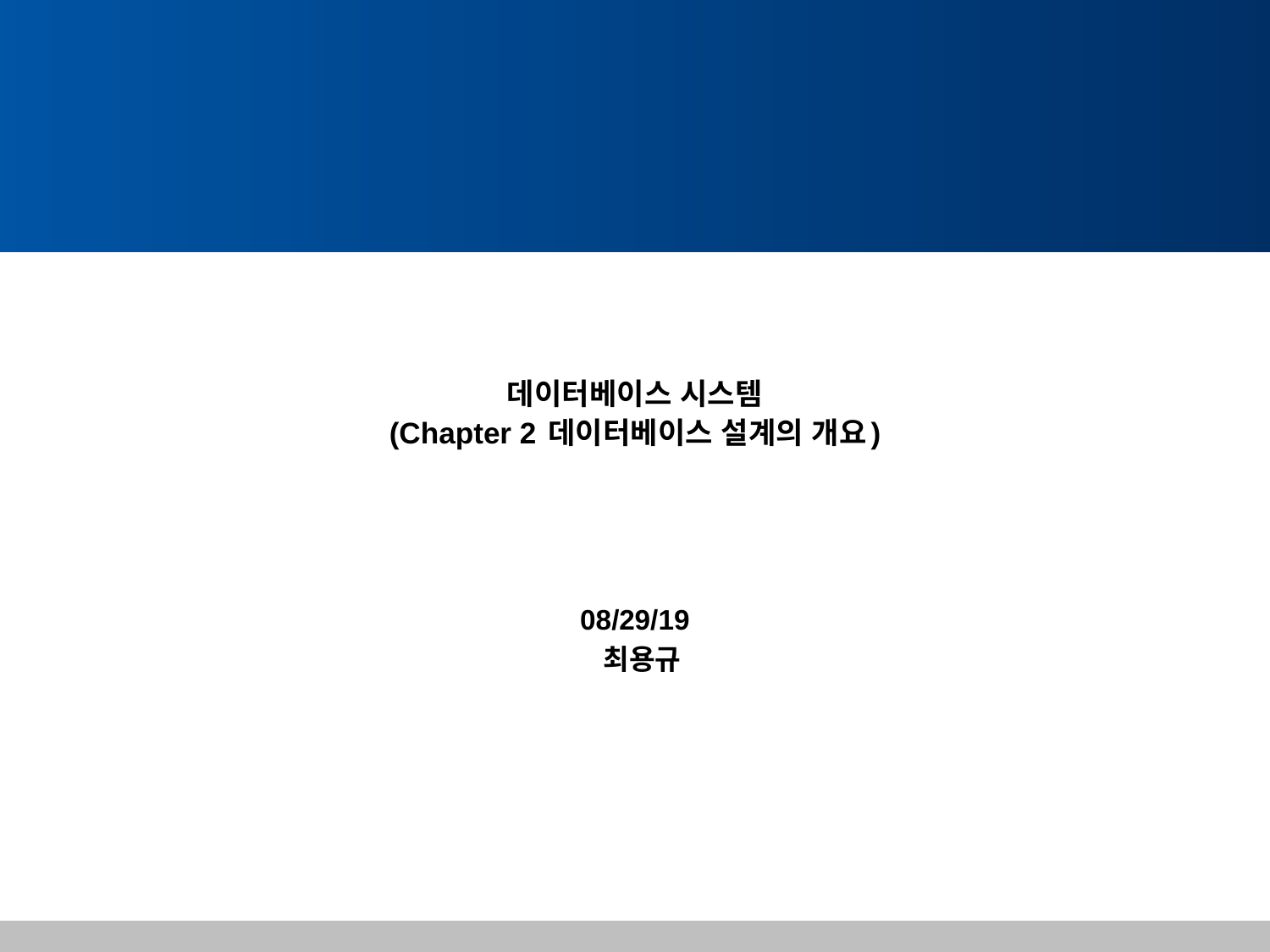

# 데이터베이스 시스템 (Chapter 2 데이터베이스 설계의 개요)
08/29/19
 최용규